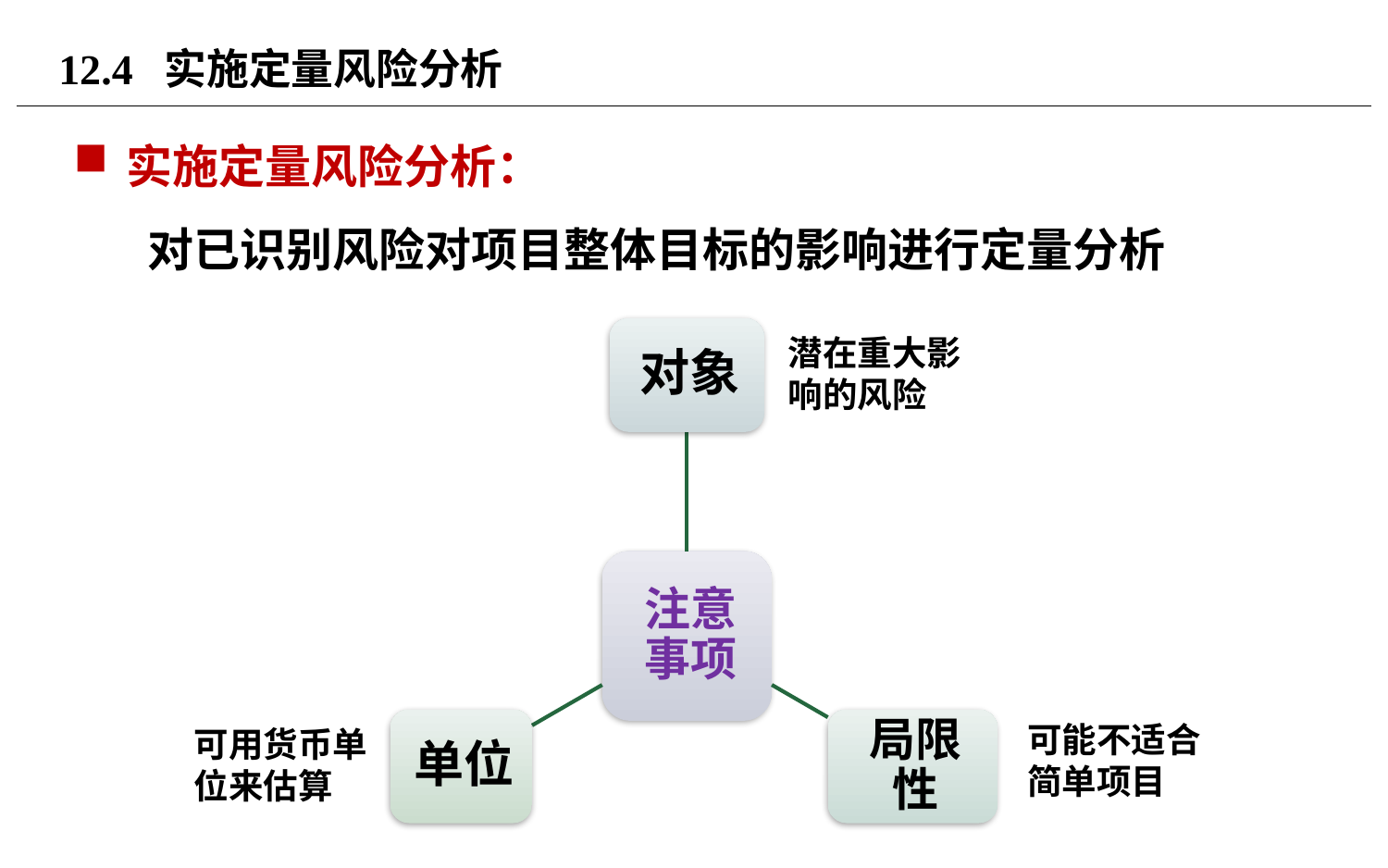

# 12.4  实施定量风险分析
实施定量风险分析：
      对已识别风险对项目整体目标的影响进行定量分析

注意事项
对象
局限性
单位
潜在重大影响的风险
可能不适合简单项目
可用货币单位来估算